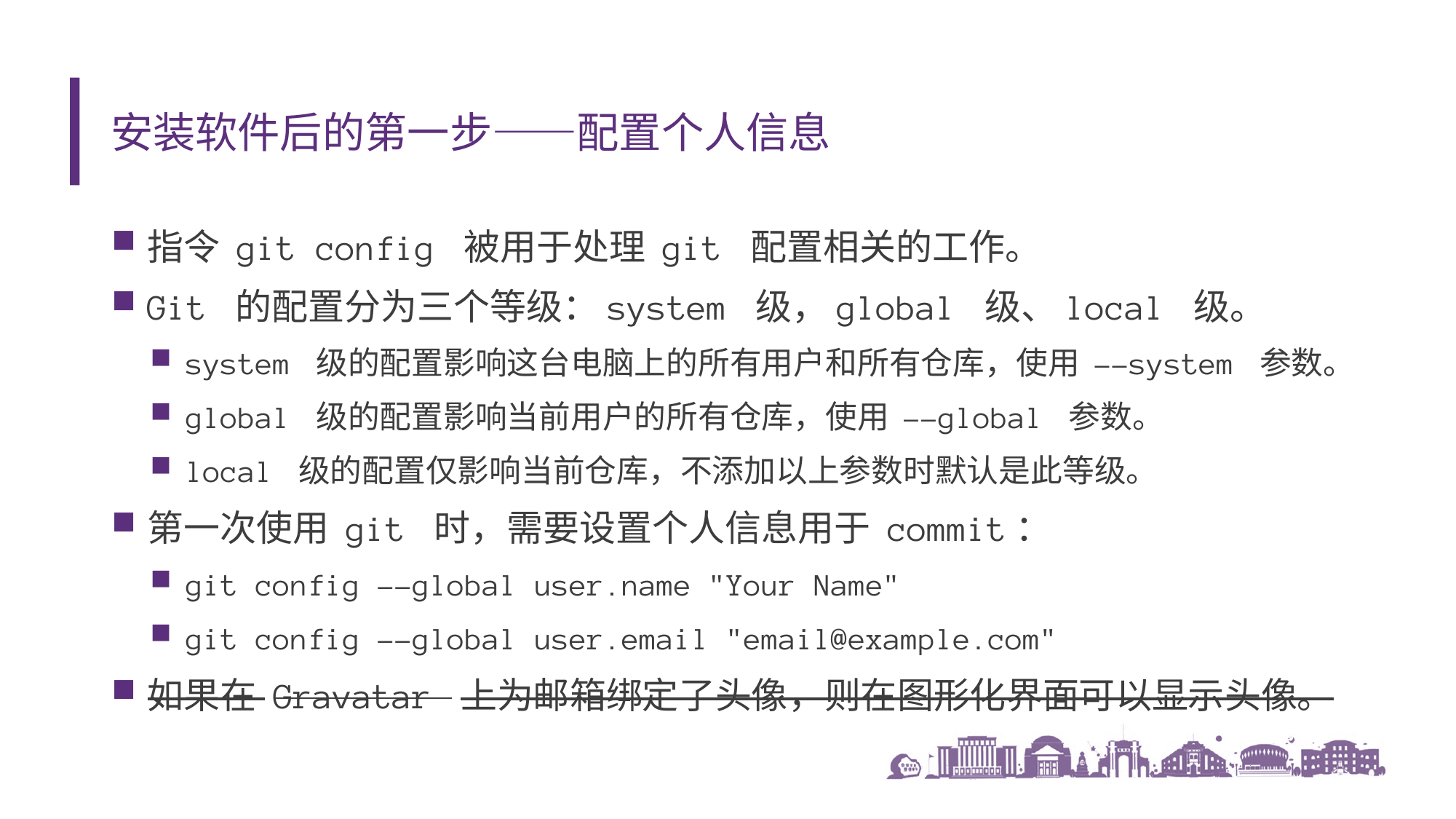

# 安装软件后的第一步——配置个人信息
指令 git config 被用于处理 git 配置相关的工作。
Git 的配置分为三个等级：system 级，global 级、local 级。
system 级的配置影响这台电脑上的所有用户和所有仓库，使用 --system 参数。
global 级的配置影响当前用户的所有仓库，使用 --global 参数。
local 级的配置仅影响当前仓库，不添加以上参数时默认是此等级。
第一次使用 git 时，需要设置个人信息用于 commit：
git config --global user.name "Your Name"
git config --global user.email "email@example.com"
如果在 Gravatar 上为邮箱绑定了头像，则在图形化界面可以显示头像。